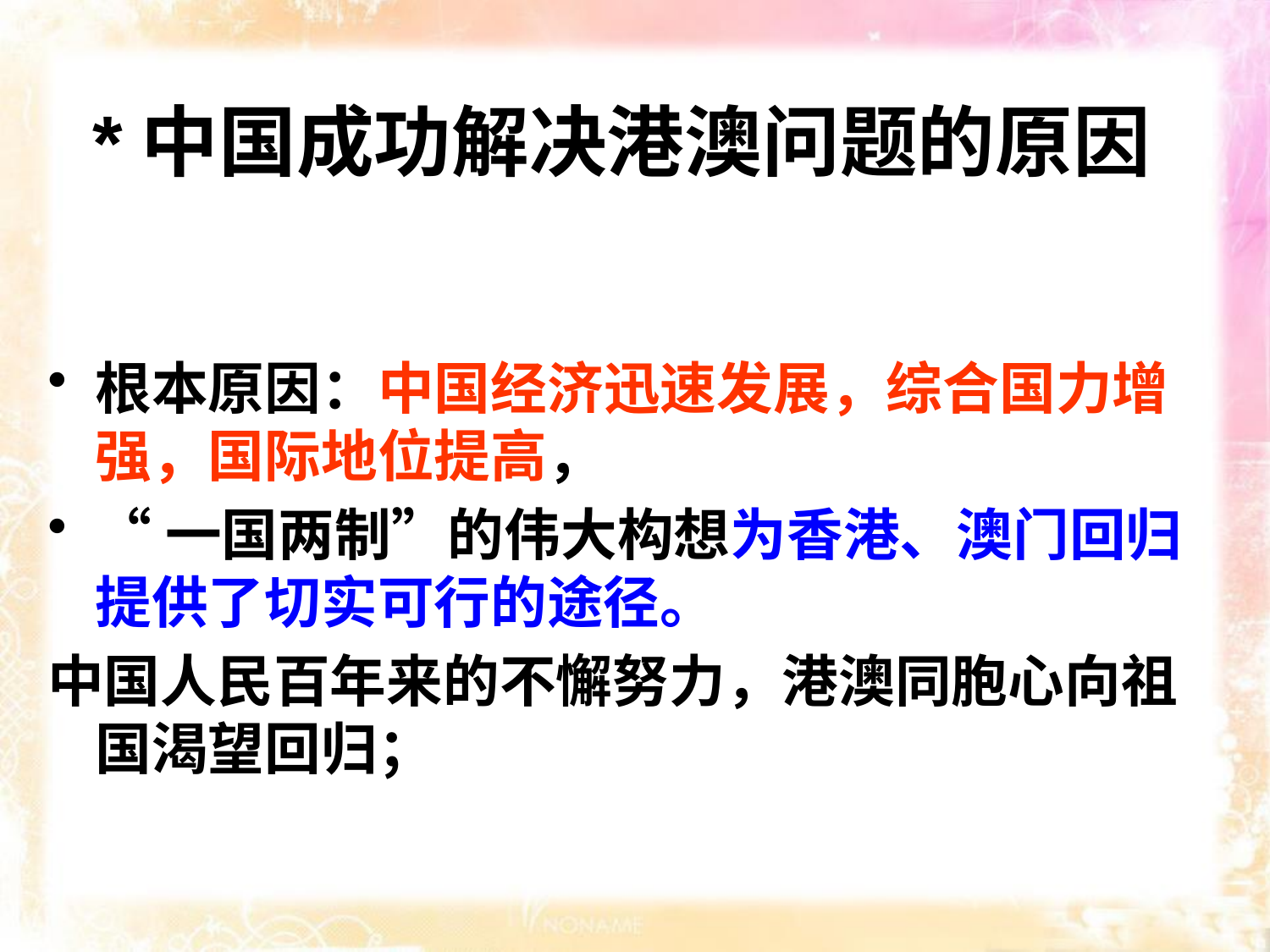

# *中国成功解决港澳问题的原因
根本原因：中国经济迅速发展，综合国力增强，国际地位提高，
“一国两制”的伟大构想为香港、澳门回归提供了切实可行的途径。
中国人民百年来的不懈努力，港澳同胞心向祖国渴望回归；